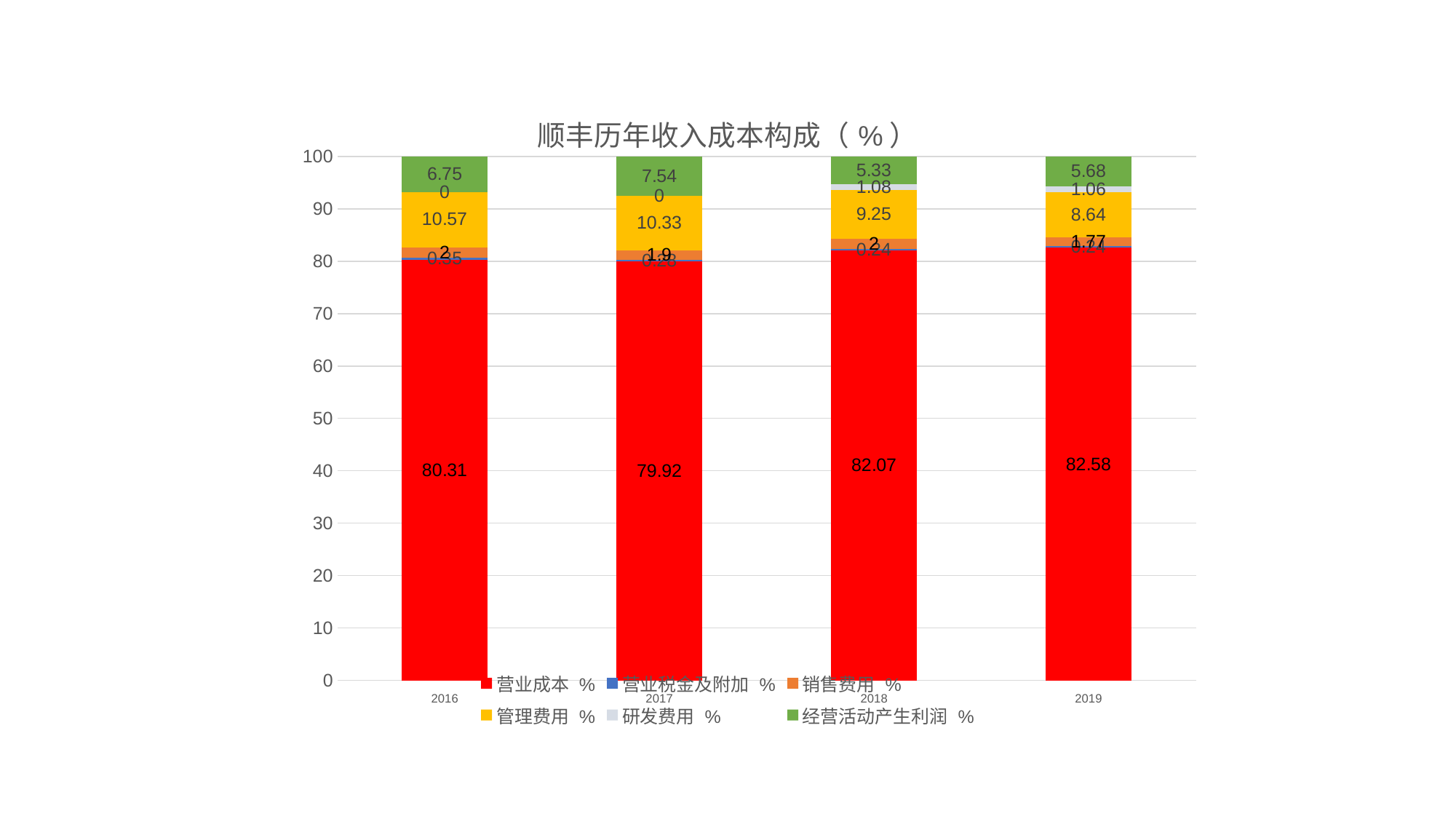

### Chart: 顺丰历年收入成本构成（%）

| Category | 营业成本 % | 营业税金及附加 % | 销售费用 % | 管理费用 % | 研发费用 % | 经营活动产生利润 % |
|---|---|---|---|---|---|---|
| 2016 | 80.31 | 0.35 | 2.0 | 10.57 | 0.0 | 6.75 |
| 2017 | 79.92 | 0.28 | 1.9 | 10.33 | 0.0 | 7.54 |
| 2018 | 82.07 | 0.24 | 2.0 | 9.25 | 1.08 | 5.33 |
| 2019 | 82.58 | 0.24 | 1.77 | 8.64 | 1.06 | 5.68 |